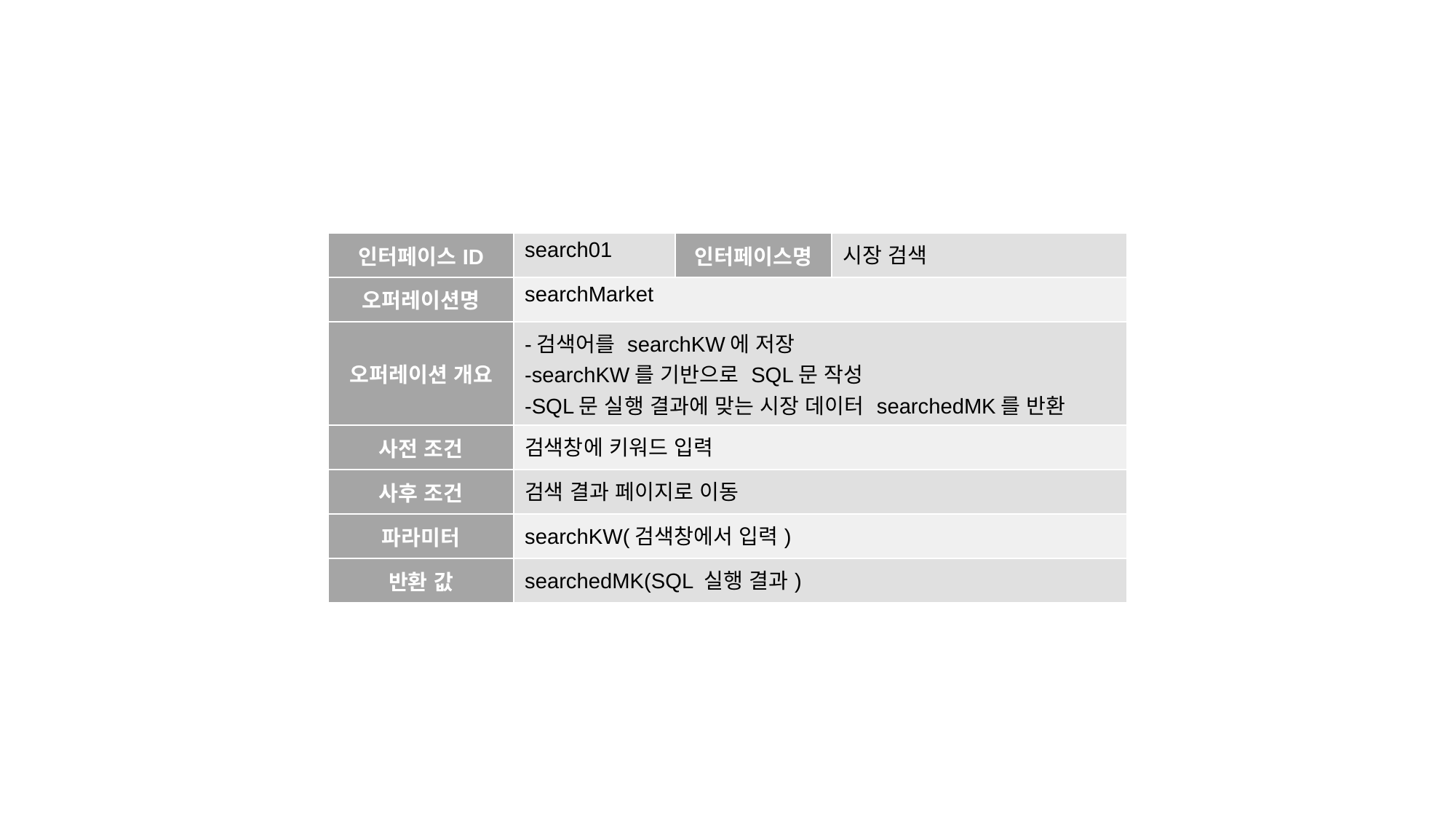

| 인터페이스ID | search01 | 인터페이스명 | 시장 검색 |
| --- | --- | --- | --- |
| 오퍼레이션명 | searchMarket |  |  |
| 오퍼레이션 개요 | -검색어를 searchKW에 저장 -searchKW를 기반으로 SQL문 작성 -SQL문 실행 결과에 맞는 시장 데이터 searchedMK를 반환 |  |  |
| 사전 조건 | 검색창에 키워드 입력 |  |  |
| 사후 조건 | 검색 결과 페이지로 이동 |  |  |
| 파라미터 | searchKW(검색창에서 입력) |  |  |
| 반환 값 | searchedMK(SQL 실행 결과) |  |  |